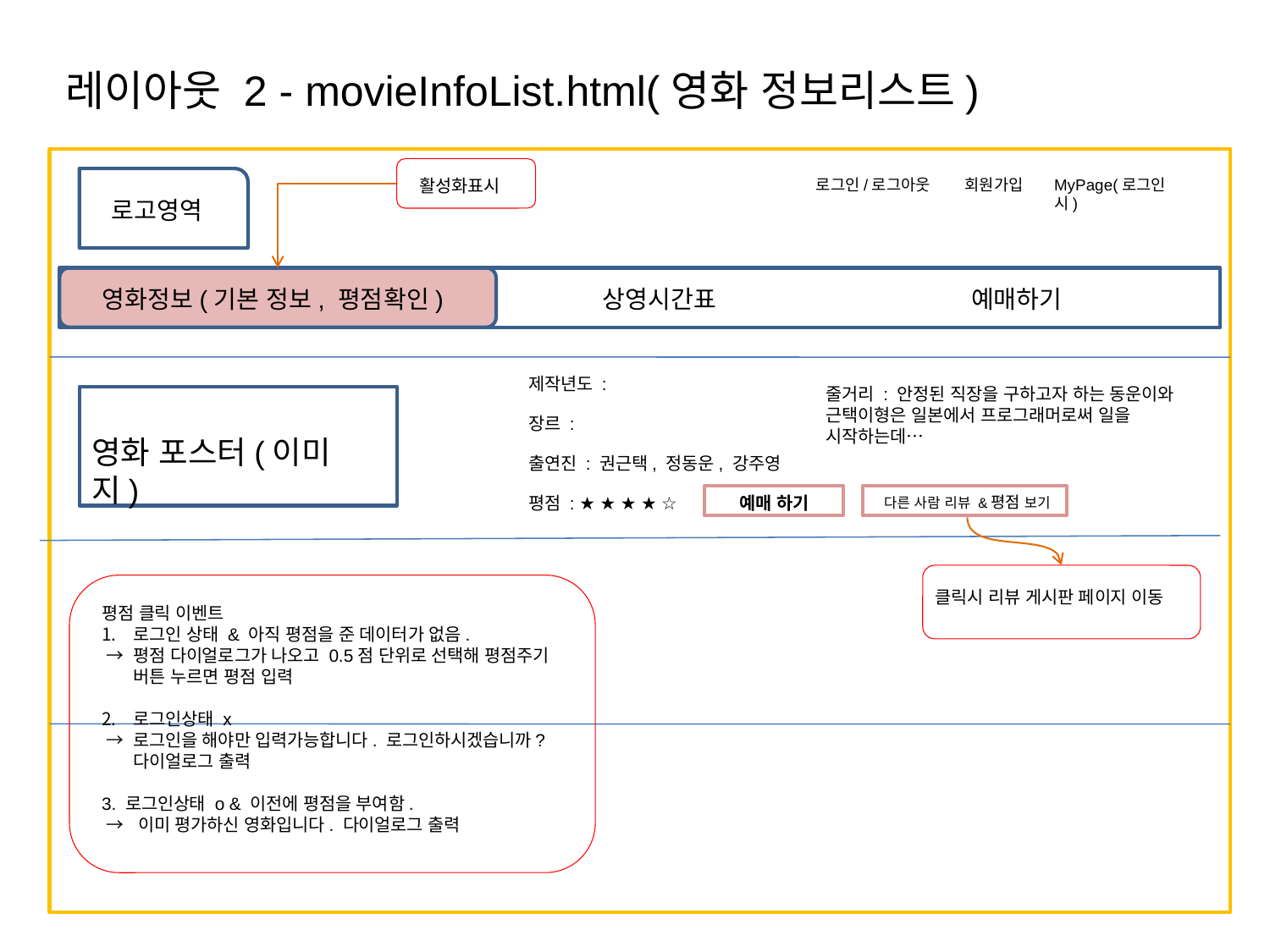

# 레이아웃 2 - movieInfoList.html(영화 정보리스트)

활성화표시

로고영역
로그인/로그아웃
회원가입
MyPage(로그인시)

영화정보(기본 정보, 평점확인)
상영시간표
예매하기
제작년도 :
줄거리 : 안정된 직장을 구하고자 하는 동운이와 근택이형은 일본에서 프로그래머로써 일을 시작하는데…

장르 :
영화 포스터(이미지)
출연진 : 권근택, 정동운, 강주영
평점 : ★ ★ ★ ★ ☆
예매 하기

다른 사람 리뷰 &평점 보기

클릭시 리뷰 게시판 페이지 이동

평점 클릭 이벤트
로그인 상태 & 아직 평점을 준 데이터가 없음.
 → 평점 다이얼로그가 나오고 0.5점 단위로 선택해 평점주기 버튼 누르면 평점 입력

로그인상태 x
 → 로그인을 해야만 입력가능합니다. 로그인하시겠습니까? 다이얼로그 출력

3. 로그인상태 o & 이전에 평점을 부여함.
 →  이미 평가하신 영화입니다. 다이얼로그 출력